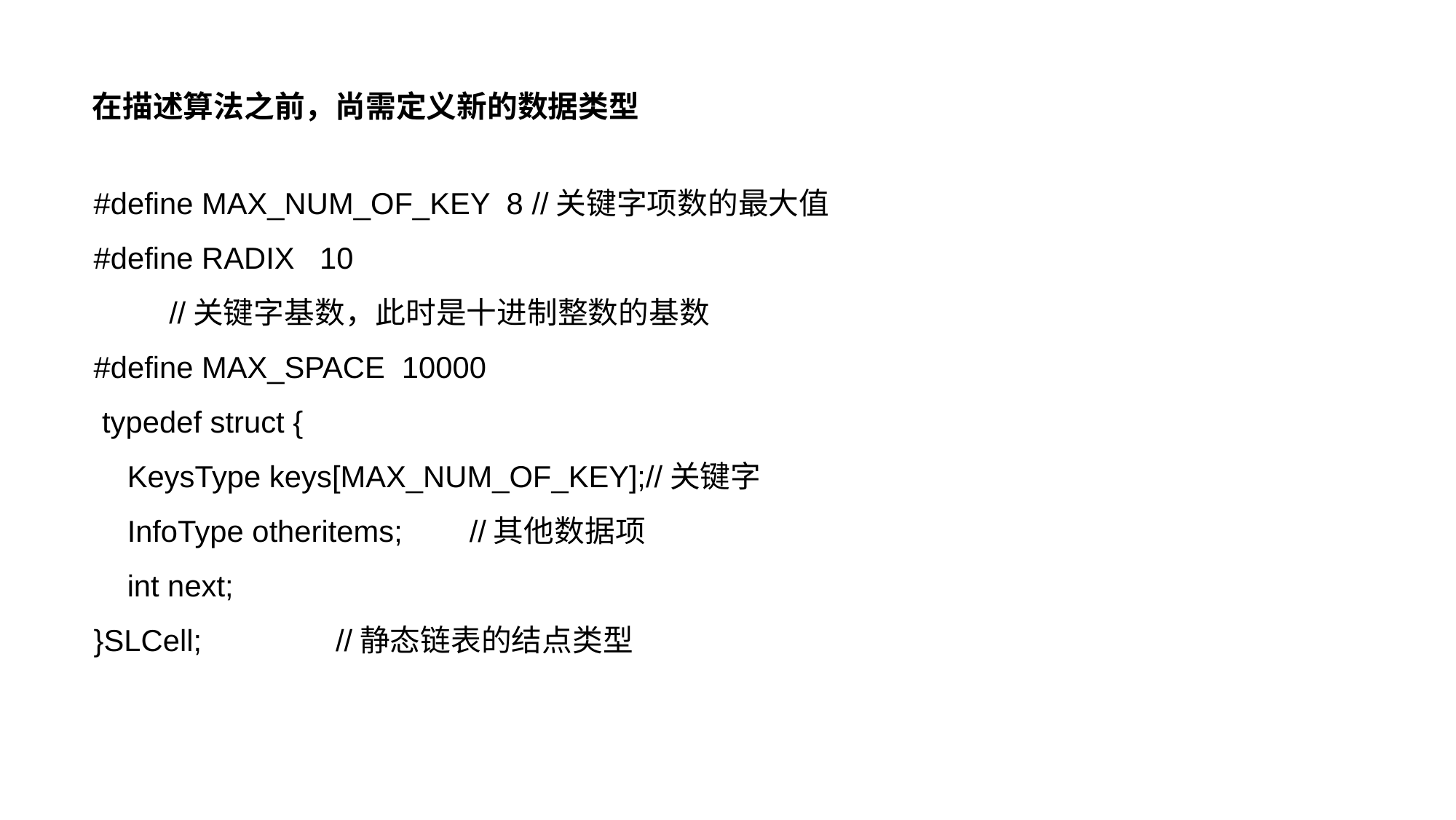

在描述算法之前，尚需定义新的数据类型
#define MAX_NUM_OF_KEY  8 //关键字项数的最大值
#define RADIX   10
         //关键字基数，此时是十进制整数的基数
#define MAX_SPACE  10000
 typedef struct {
    KeysType keys[MAX_NUM_OF_KEY];//关键字
    InfoType otheritems;        //其他数据项
    int next;
}SLCell;                //静态链表的结点类型